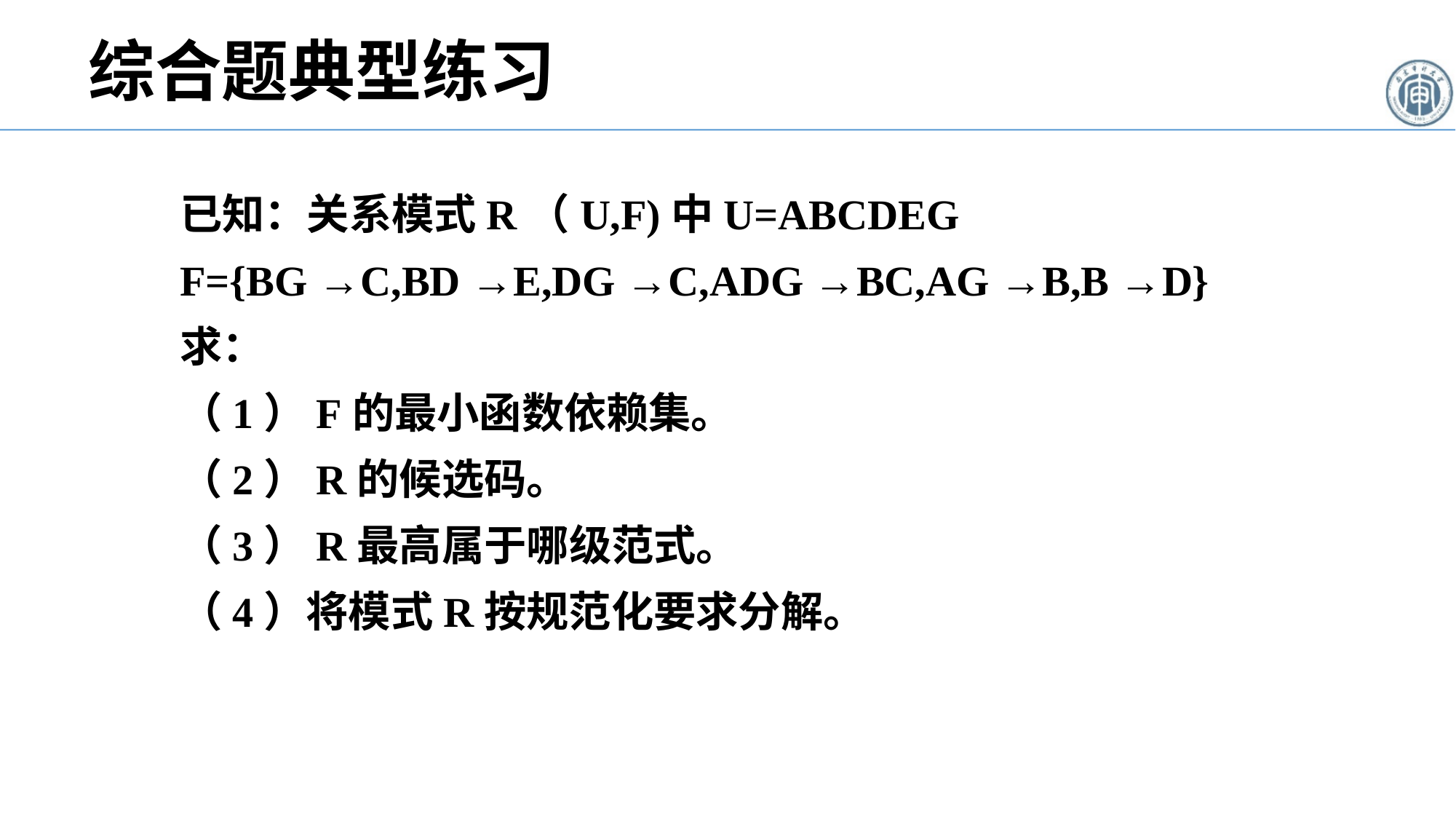

# 综合题典型练习
已知：关系模式R（U,F)中U=ABCDEG
F={BG →C,BD →E,DG →C,ADG →BC,AG →B,B →D}
求：
（1）F的最小函数依赖集。
（2）R的候选码。
（3）R最高属于哪级范式。
（4）将模式R按规范化要求分解。